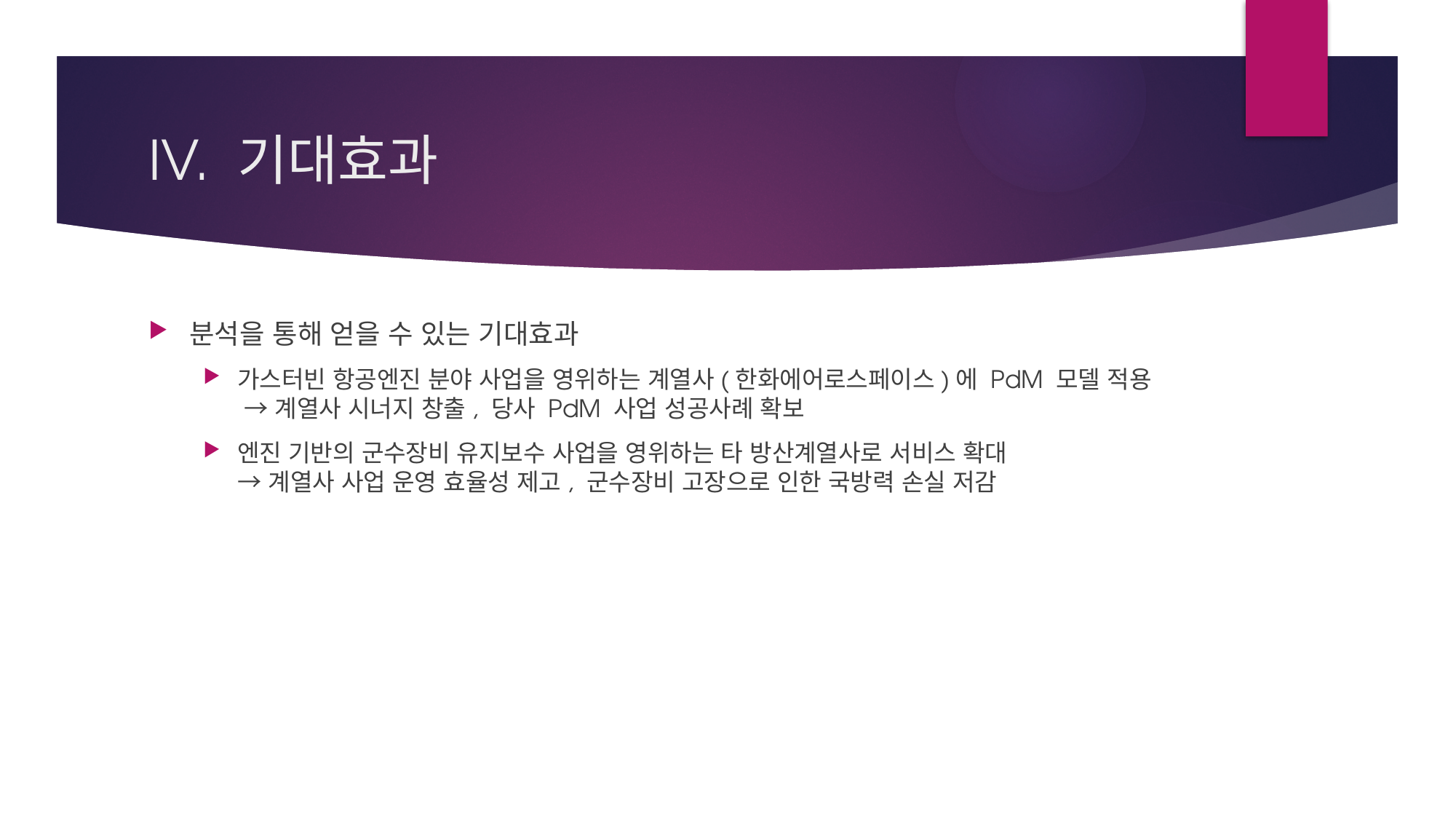

# IV. 기대효과
분석을 통해 얻을 수 있는 기대효과
가스터빈 항공엔진 분야 사업을 영위하는 계열사(한화에어로스페이스)에 PdM 모델 적용
 → 계열사 시너지 창출, 당사 PdM 사업 성공사례 확보
엔진 기반의 군수장비 유지보수 사업을 영위하는 타 방산계열사로 서비스 확대
→ 계열사 사업 운영 효율성 제고, 군수장비 고장으로 인한 국방력 손실 저감